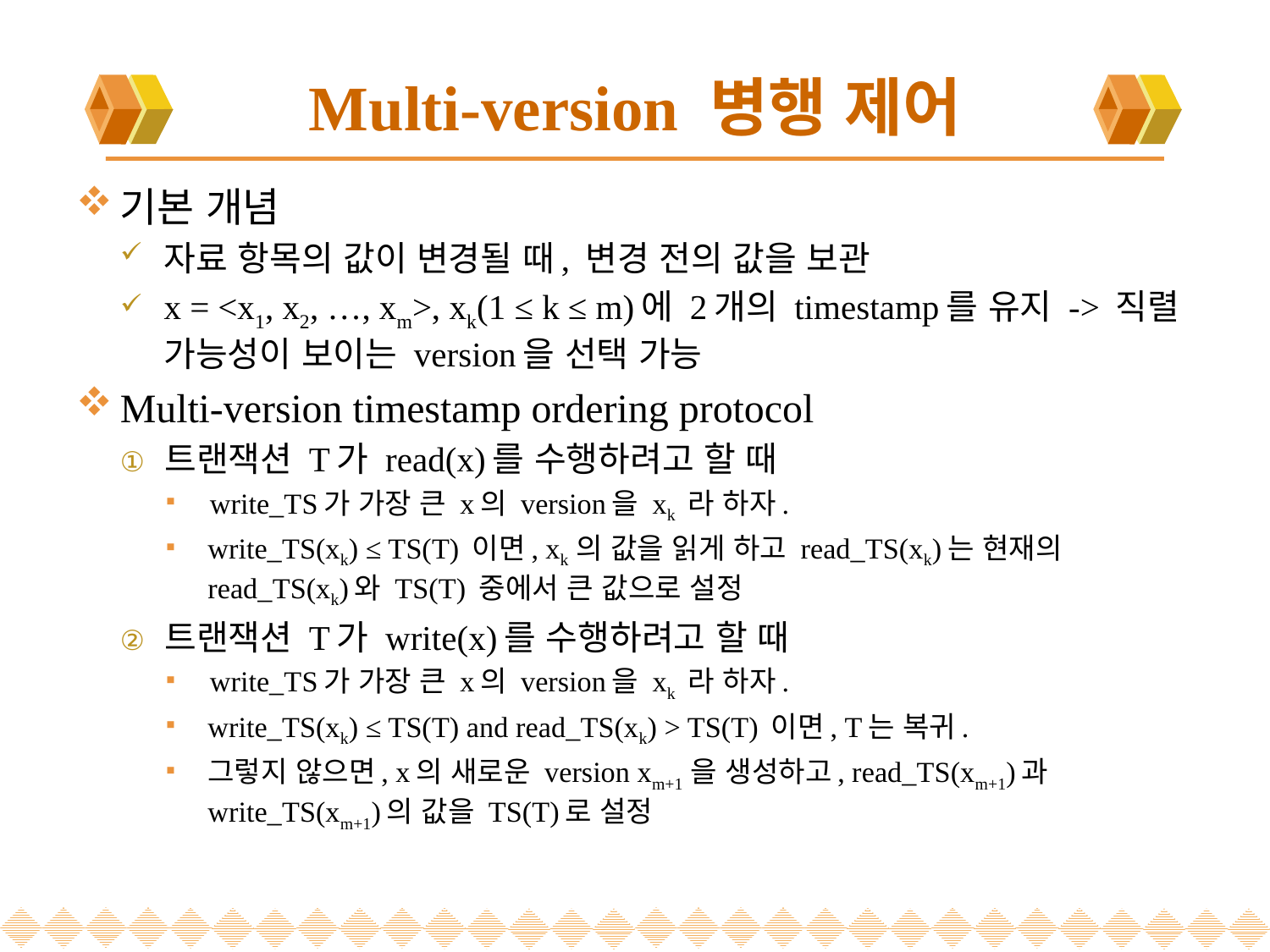

# Multi-version 병행 제어
기본 개념
자료 항목의 값이 변경될 때, 변경 전의 값을 보관
x = <x1, x2, …, xm>, xk(1 ≤ k ≤ m)에 2개의 timestamp를 유지 -> 직렬 가능성이 보이는 version을 선택 가능
Multi-version timestamp ordering protocol
트랜잭션 T가 read(x)를 수행하려고 할 때
write_TS가 가장 큰 x의 version을 xk 라 하자.
write_TS(xk) ≤ TS(T) 이면, xk 의 값을 읽게 하고 read_TS(xk)는 현재의 read_TS(xk)와 TS(T) 중에서 큰 값으로 설정
트랜잭션 T가 write(x)를 수행하려고 할 때
write_TS가 가장 큰 x의 version을 xk 라 하자.
write_TS(xk) ≤ TS(T) and read_TS(xk) > TS(T) 이면, T는 복귀.
그렇지 않으면, x의 새로운 version xm+1 을 생성하고, read_TS(xm+1)과 write_TS(xm+1)의 값을 TS(T)로 설정